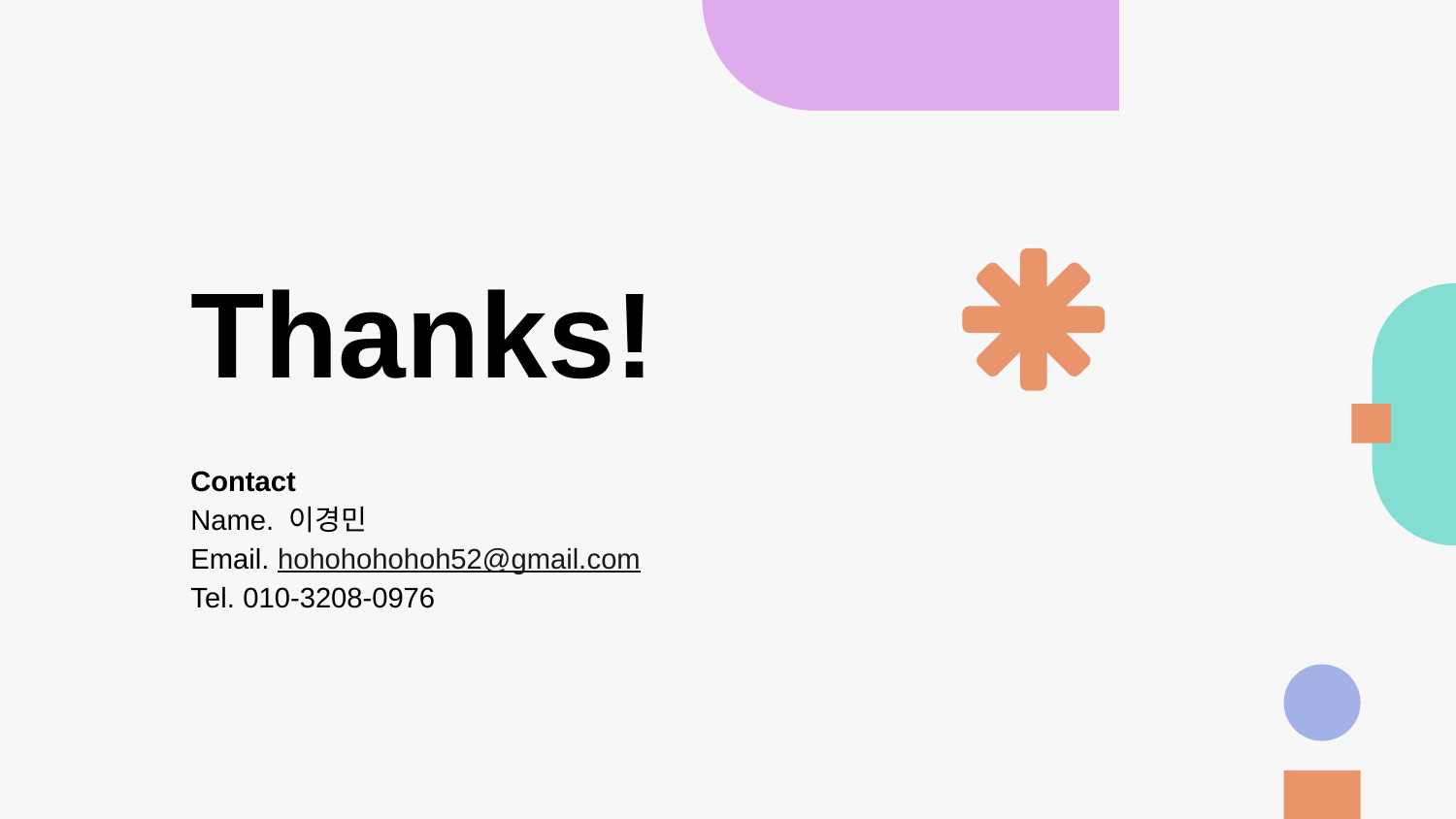

# Thanks!

Contact
Name. 이경민
Email. hohohohohoh52@gmail.com
Tel. 010-3208-0976